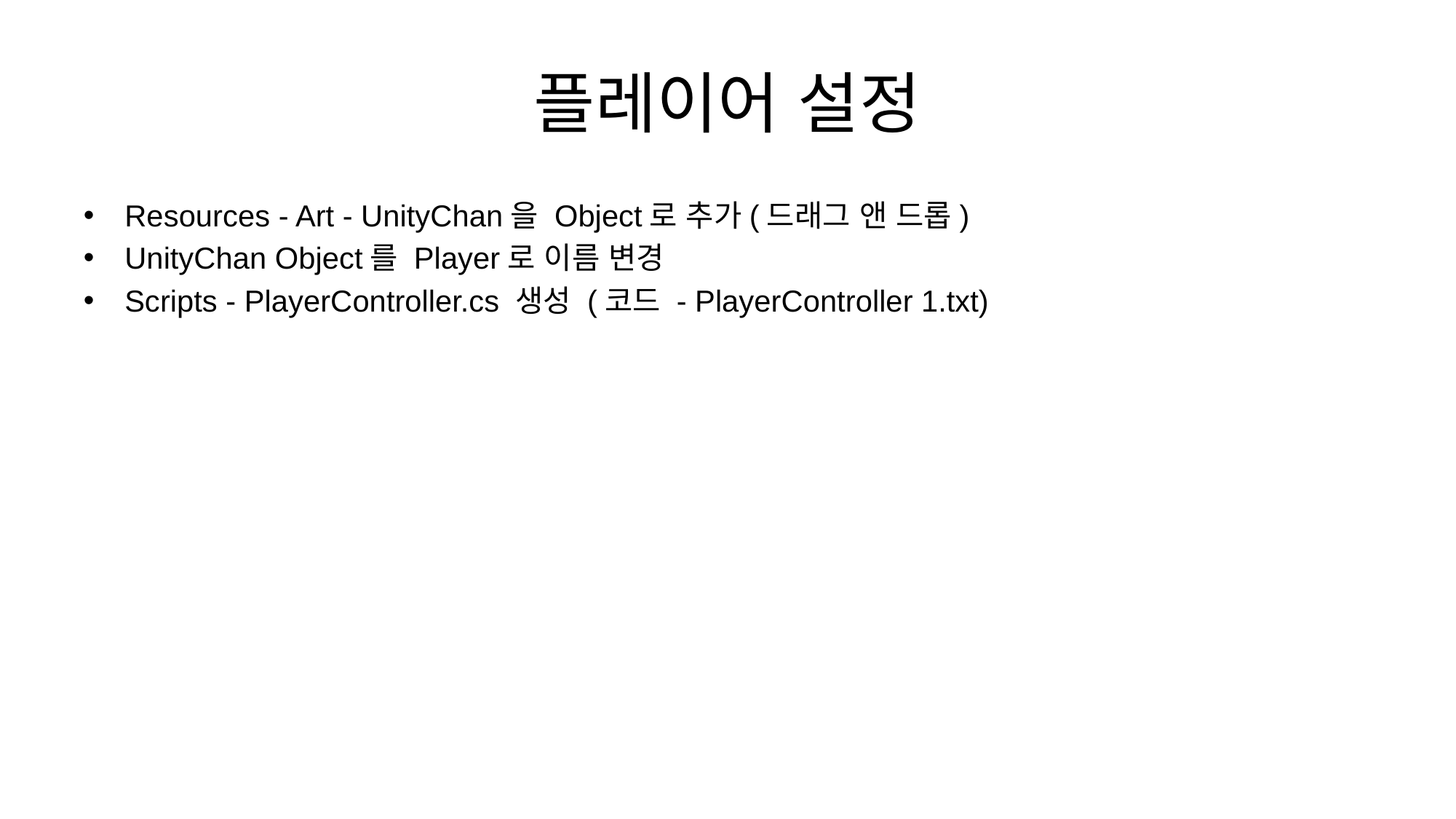

# 플레이어 설정
Resources - Art - UnityChan을 Object로 추가(드래그 앤 드롭)
UnityChan Object를 Player로 이름 변경
Scripts - PlayerController.cs 생성 (코드 - PlayerController 1.txt)